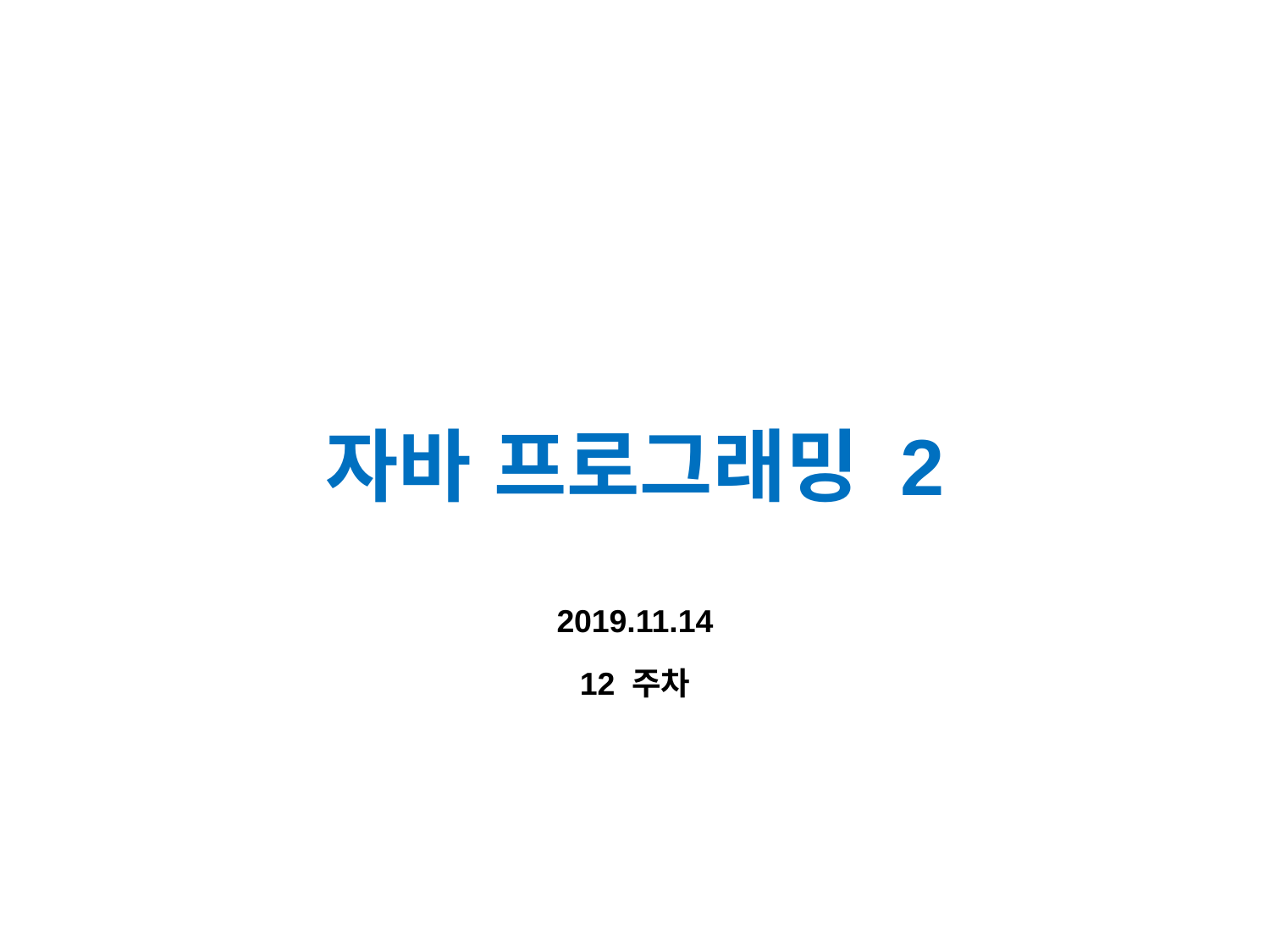

# 자바 프로그래밍 2

2019.11.14
12 주차